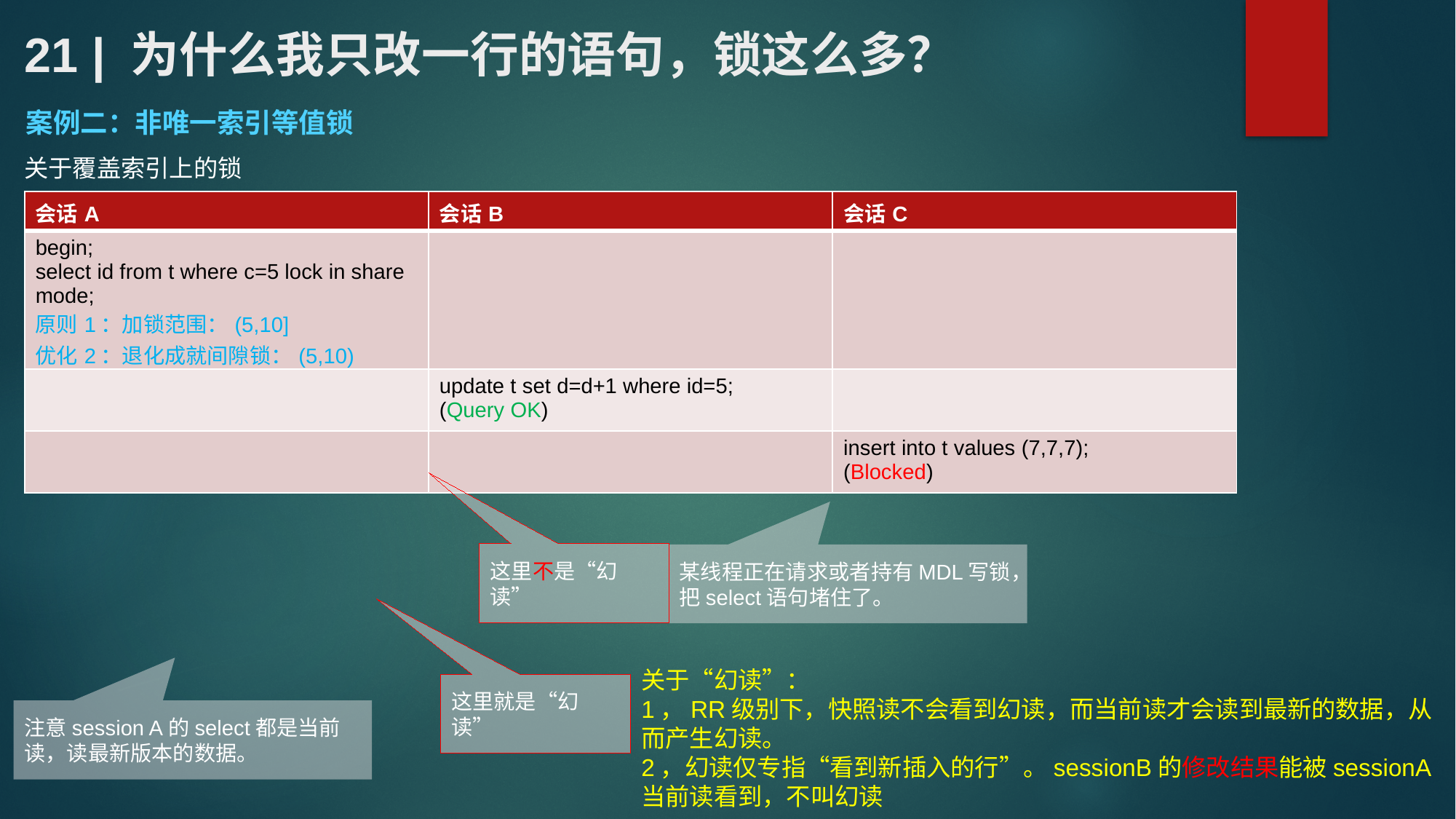

# 21 | 为什么我只改一行的语句，锁这么多？
案例二：非唯一索引等值锁
关于覆盖索引上的锁
| 会话A | 会话B | 会话C |
| --- | --- | --- |
| begin; select id from t where c=5 lock in share mode; 原则1：加锁范围：(5,10] 优化2：退化成就间隙锁：(5,10) |  |  |
|  | update t set d=d+1 where id=5; (Query OK) |  |
|  |  | insert into t values (7,7,7); (Blocked) |
这里不是“幻读”
某线程正在请求或者持有MDL写锁，把select语句堵住了。
关于“幻读”：
1，RR级别下，快照读不会看到幻读，而当前读才会读到最新的数据，从而产生幻读。
2，幻读仅专指“看到新插入的行”。sessionB的修改结果能被sessionA当前读看到，不叫幻读

这里就是“幻读”
注意session A的select都是当前读，读最新版本的数据。